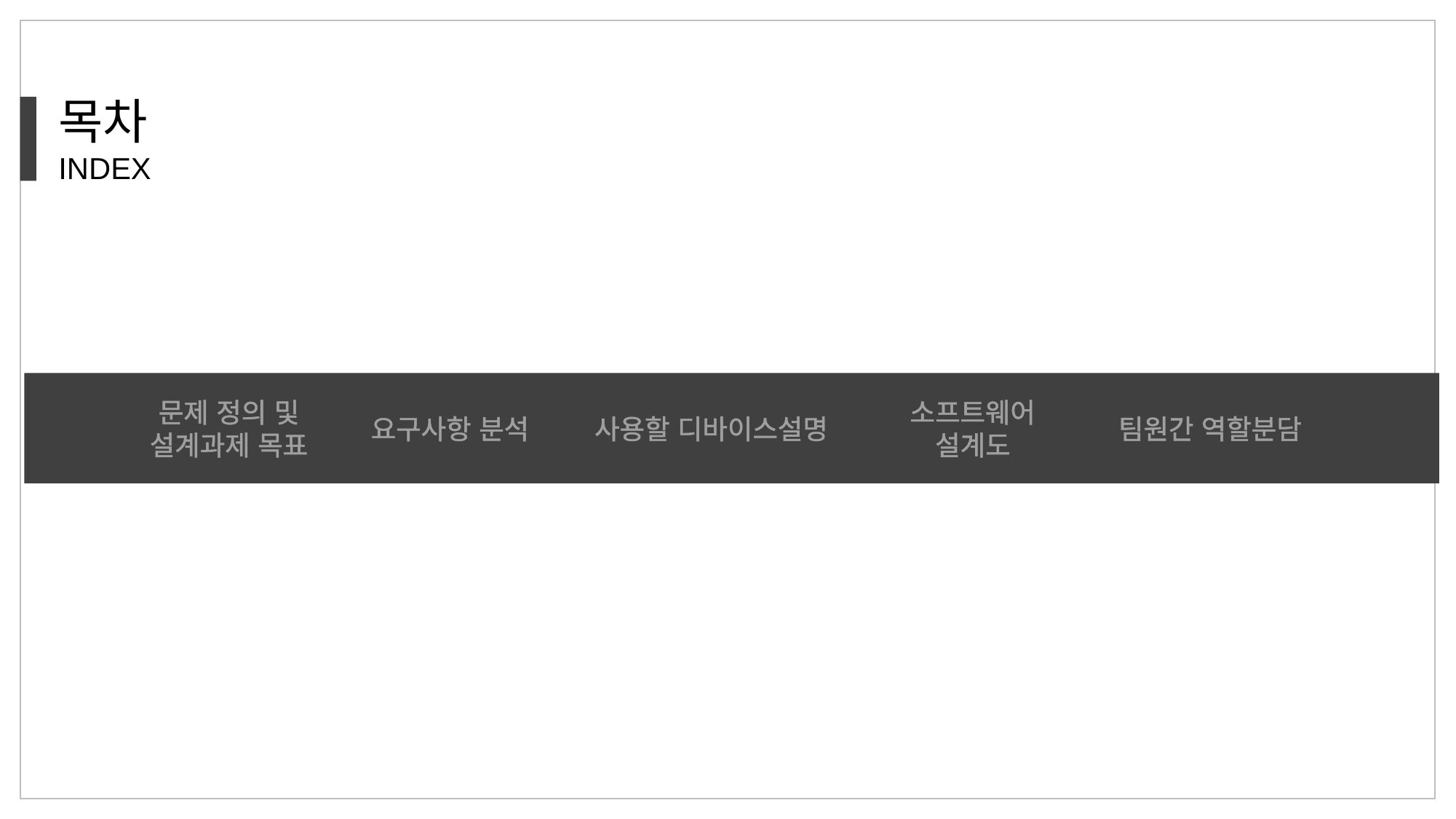

목차
INDEX

문제 정의 및
설계과제 목표
소프트웨어
설계도
요구사항 분석
사용할 디바이스설명
팀원간 역할분담